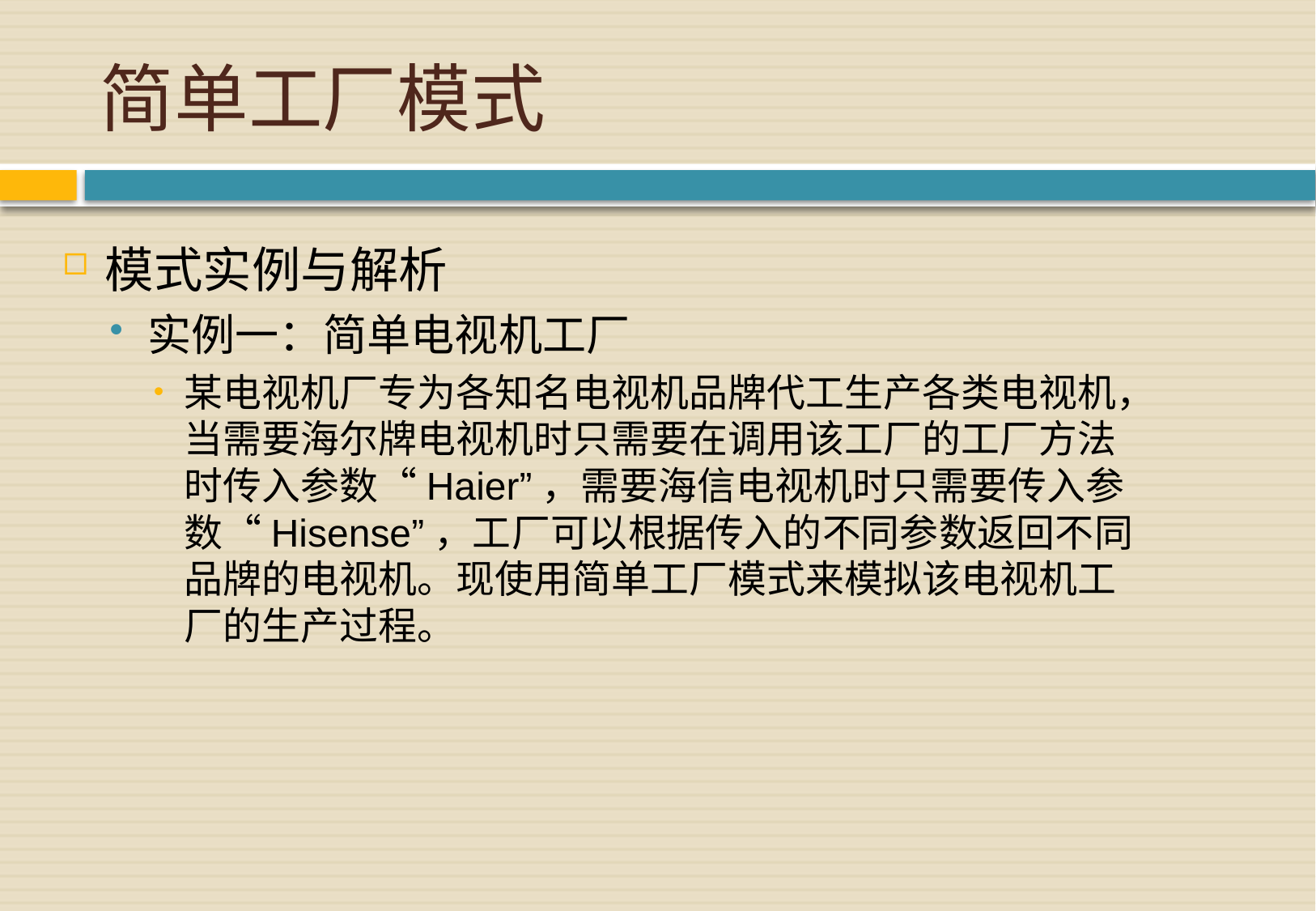

# 简单工厂模式
模式实例与解析
实例一：简单电视机工厂
某电视机厂专为各知名电视机品牌代工生产各类电视机，当需要海尔牌电视机时只需要在调用该工厂的工厂方法时传入参数“Haier”，需要海信电视机时只需要传入参数“Hisense”，工厂可以根据传入的不同参数返回不同品牌的电视机。现使用简单工厂模式来模拟该电视机工厂的生产过程。